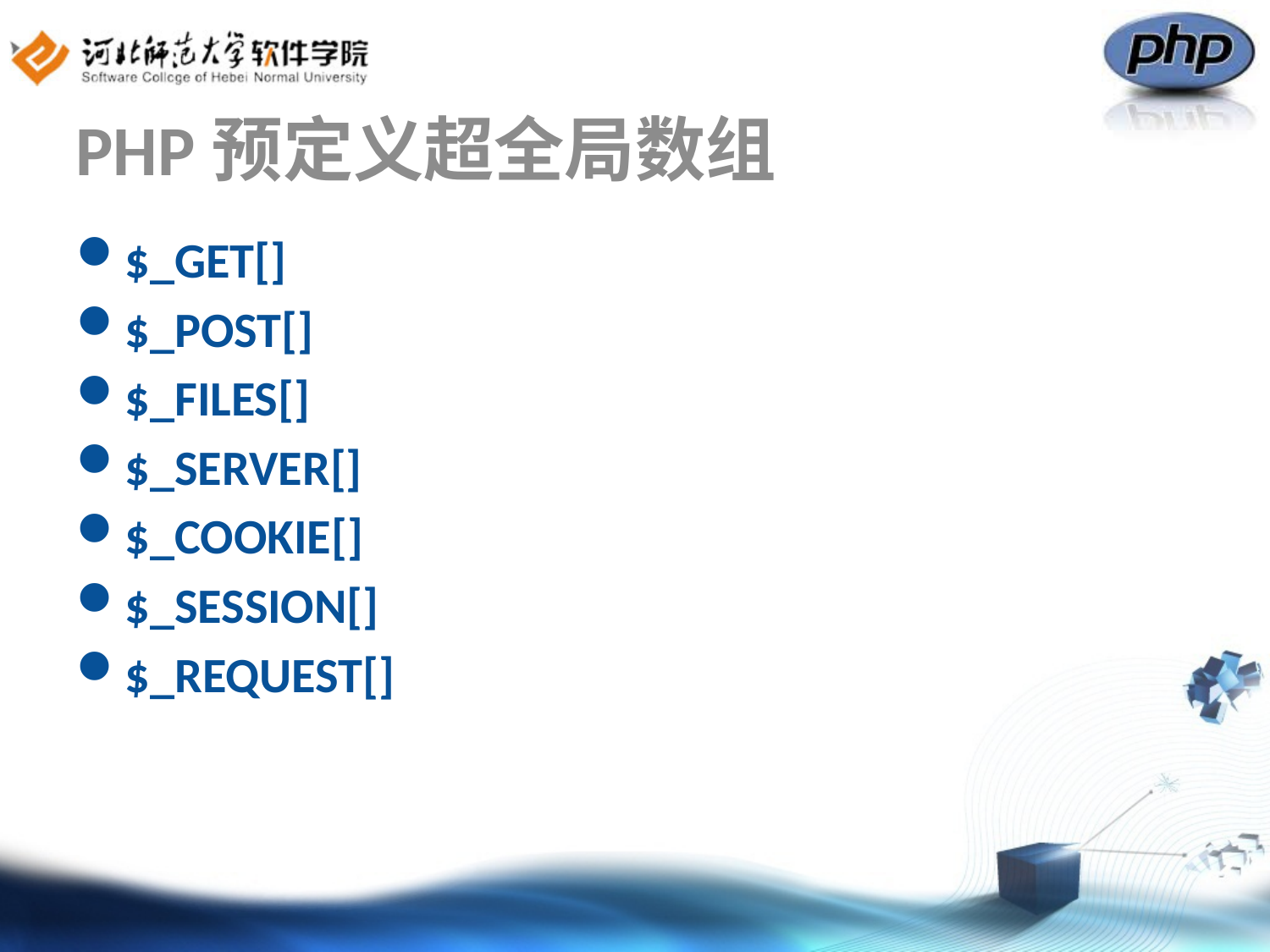

# PHP预定义超全局数组
$_GET[]
$_POST[]
$_FILES[]
$_SERVER[]
$_COOKIE[]
$_SESSION[]
$_REQUEST[]